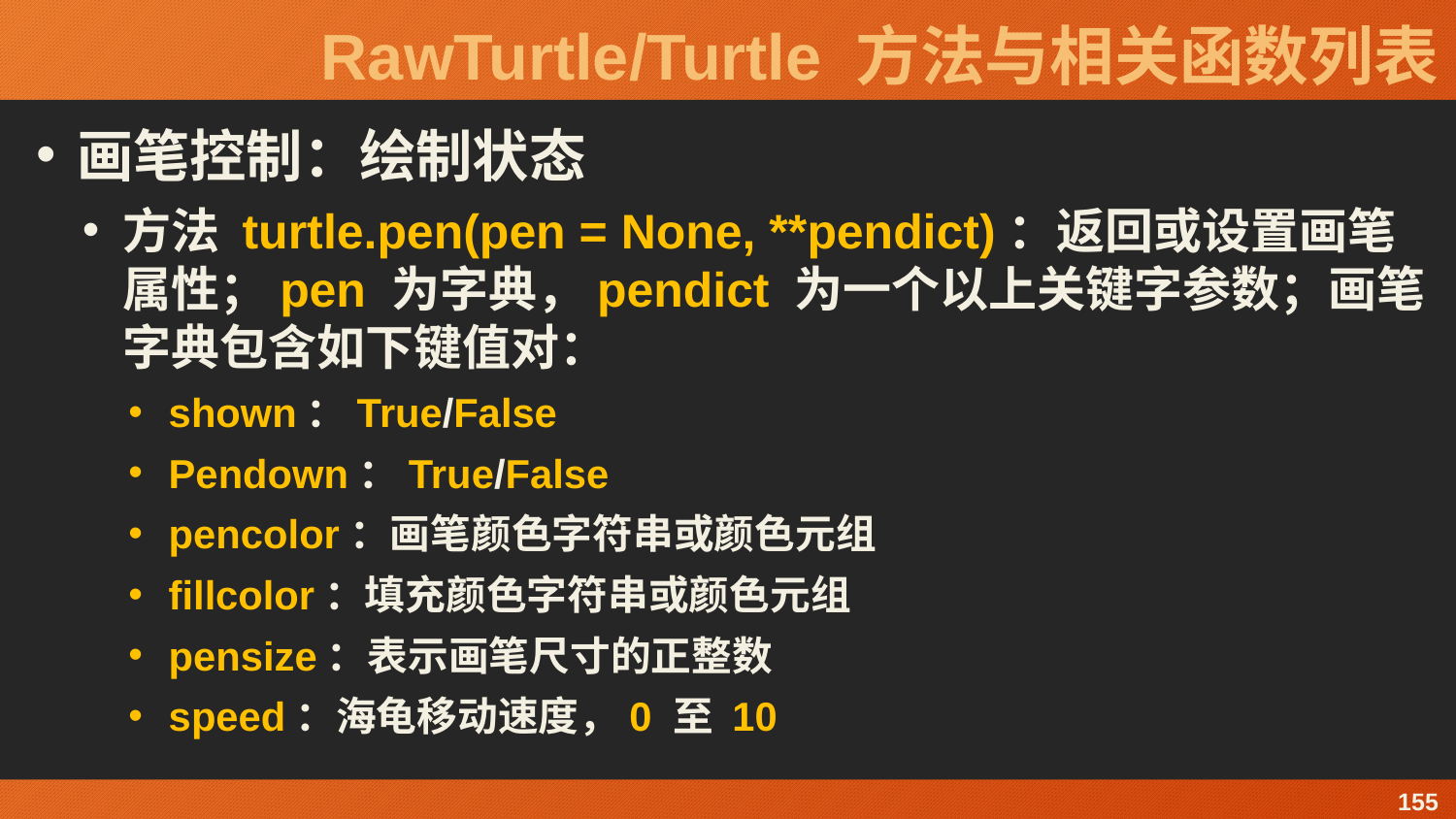

# RawTurtle/Turtle 方法与相关函数列表
画笔控制：绘制状态
方法 turtle.pen(pen = None, **pendict)：返回或设置画笔属性；pen 为字典，pendict 为一个以上关键字参数；画笔字典包含如下键值对：
shown：True/False
Pendown：True/False
pencolor：画笔颜色字符串或颜色元组
fillcolor：填充颜色字符串或颜色元组
pensize：表示画笔尺寸的正整数
speed：海龟移动速度，0 至 10
155